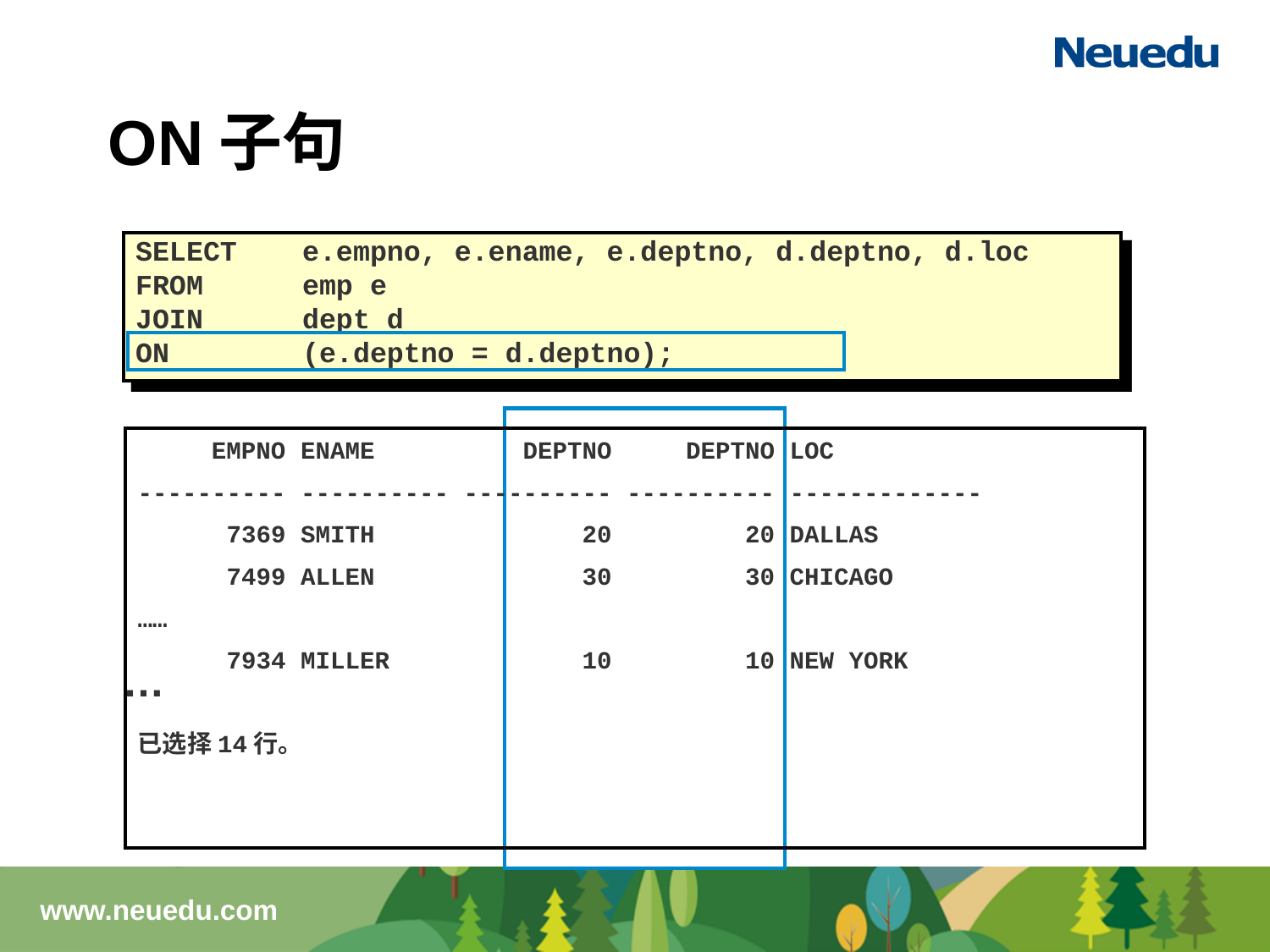

# ON子句
SELECT 	e.empno, e.ename, e.deptno, d.deptno, d.loc
FROM   	emp e
JOIN 	dept d
ON  	(e.deptno = d.deptno);

     EMPNO ENAME          DEPTNO     DEPTNO LOC
---------- ---------- ---------- ---------- -------------
      7369 SMITH              20         20 DALLAS
      7499 ALLEN              30         30 CHICAGO
……
      7934 MILLER             10         10 NEW YORK

已选择14行。
…